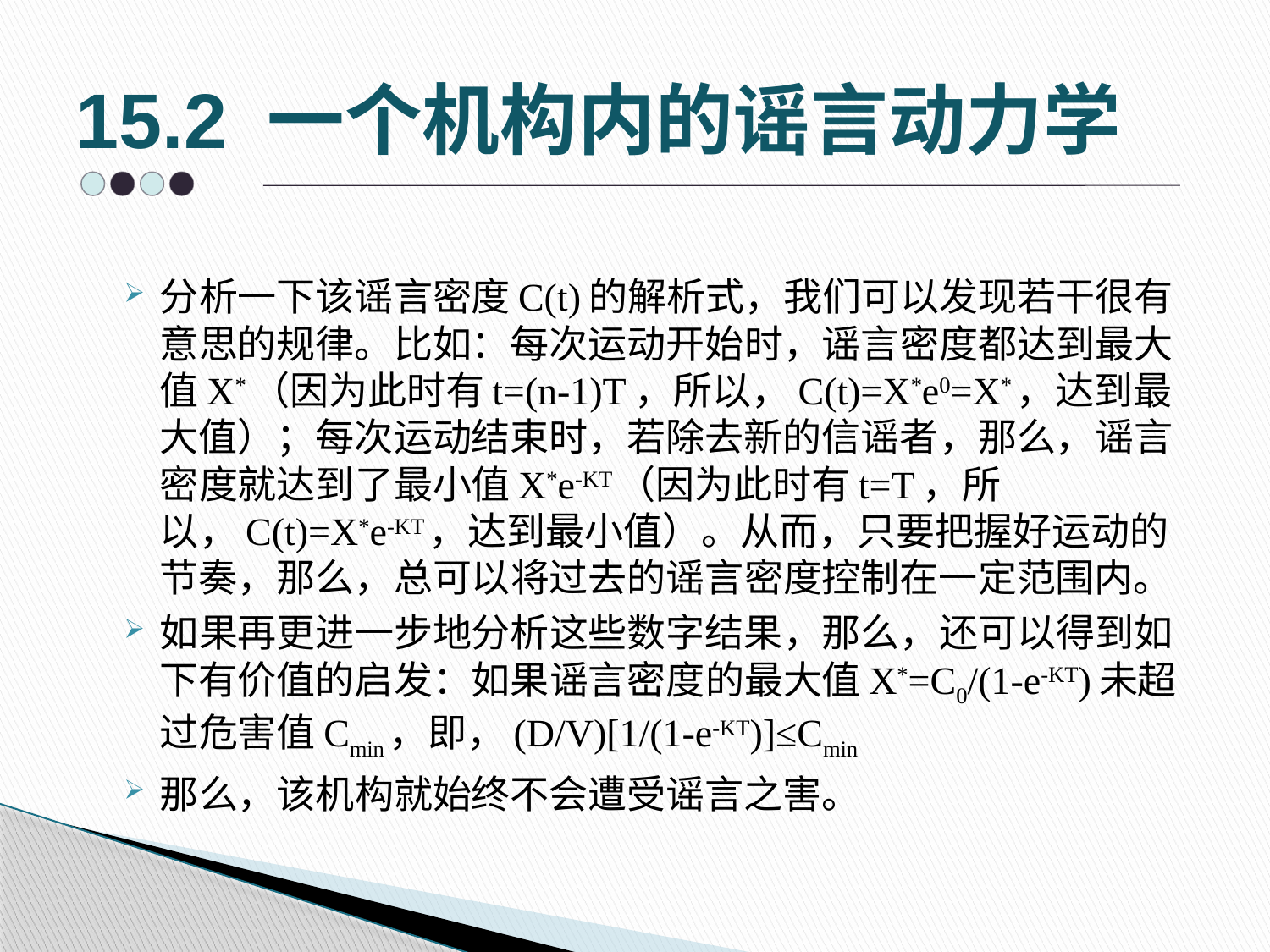

# 15.2 一个机构内的谣言动力学

分析一下该谣言密度C(t)的解析式，我们可以发现若干很有意思的规律。比如：每次运动开始时，谣言密度都达到最大值X*（因为此时有t=(n-1)T，所以，C(t)=X*e0=X*，达到最大值）；每次运动结束时，若除去新的信谣者，那么，谣言密度就达到了最小值X*e-KT（因为此时有t=T，所以，C(t)=X*e-KT，达到最小值）。从而，只要把握好运动的节奏，那么，总可以将过去的谣言密度控制在一定范围内。
如果再更进一步地分析这些数字结果，那么，还可以得到如下有价值的启发：如果谣言密度的最大值X*=C0/(1-e-KT)未超过危害值Cmin，即，(D/V)[1/(1-e-KT)]≤Cmin
那么，该机构就始终不会遭受谣言之害。